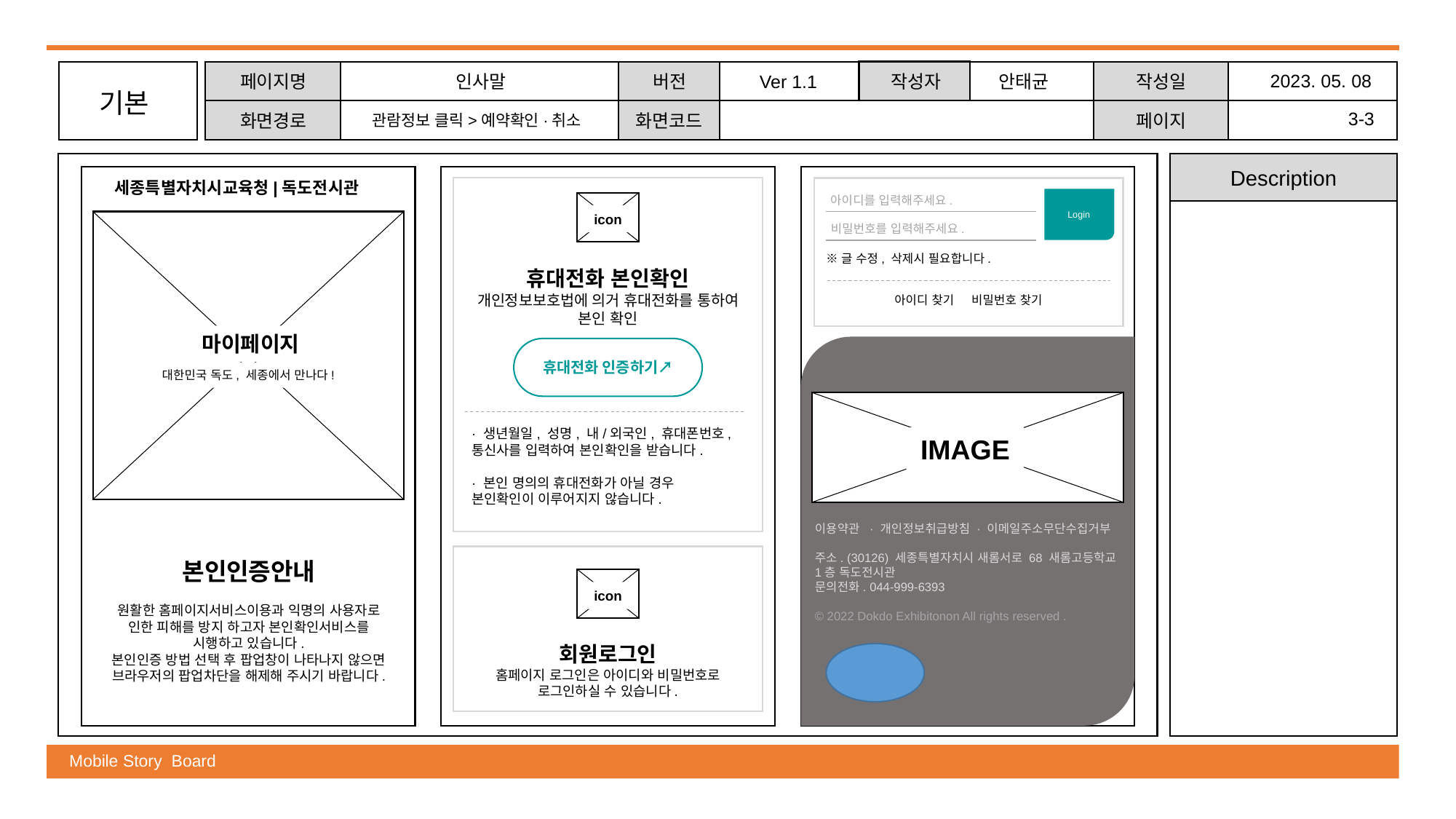

2023. 05. 08
페이지명
인사말
버전
Ver 1.1
작성자
안태균
작성일
기본
3-3
화면경로
화면코드
페이지
관람정보 클릭>예약확인·취소

Description

세종특별자치시교육청|독도전시관

아이디를 입력해주세요.

Login
비밀번호를 입력해주세요.
※글 수정, 삭제시 필요합니다.

icon

마이페이지
대한민국 독도, 세종에서 만나다!
휴대전화 본인확인
개인정보보호법에 의거 휴대전화를 통하여 본인 확인
아이디 찾기     비밀번호 찾기

IMAGE
이용약관  · 개인정보취급방침 · 이메일주소무단수집거부

주소. (30126) 세종특별자치시 새롬서로 68 새롬고등학교 1층 독도전시관
문의전화. 044-999-6393

© 2022 Dokdo Exhibitonon All rights reserved .

휴대전화 인증하기↗
· 생년월일, 성명, 내/외국인, 휴대폰번호, 통신사를 입력하여 본인확인을 받습니다.

· 본인 명의의 휴대전화가 아닐 경우 본인확인이 이루어지지 않습니다.

본인인증안내

원활한 홈페이지서비스이용과 익명의 사용자로 인한 피해를 방지 하고자 본인확인서비스를 시행하고 있습니다.
본인인증 방법 선택 후 팝업창이 나타나지 않으면 브라우저의 팝업차단을 해제해 주시기 바랍니다.

icon
회원로그인
홈페이지 로그인은 아이디와 비밀번호로 로그인하실 수 있습니다.

Mobile Story  Board